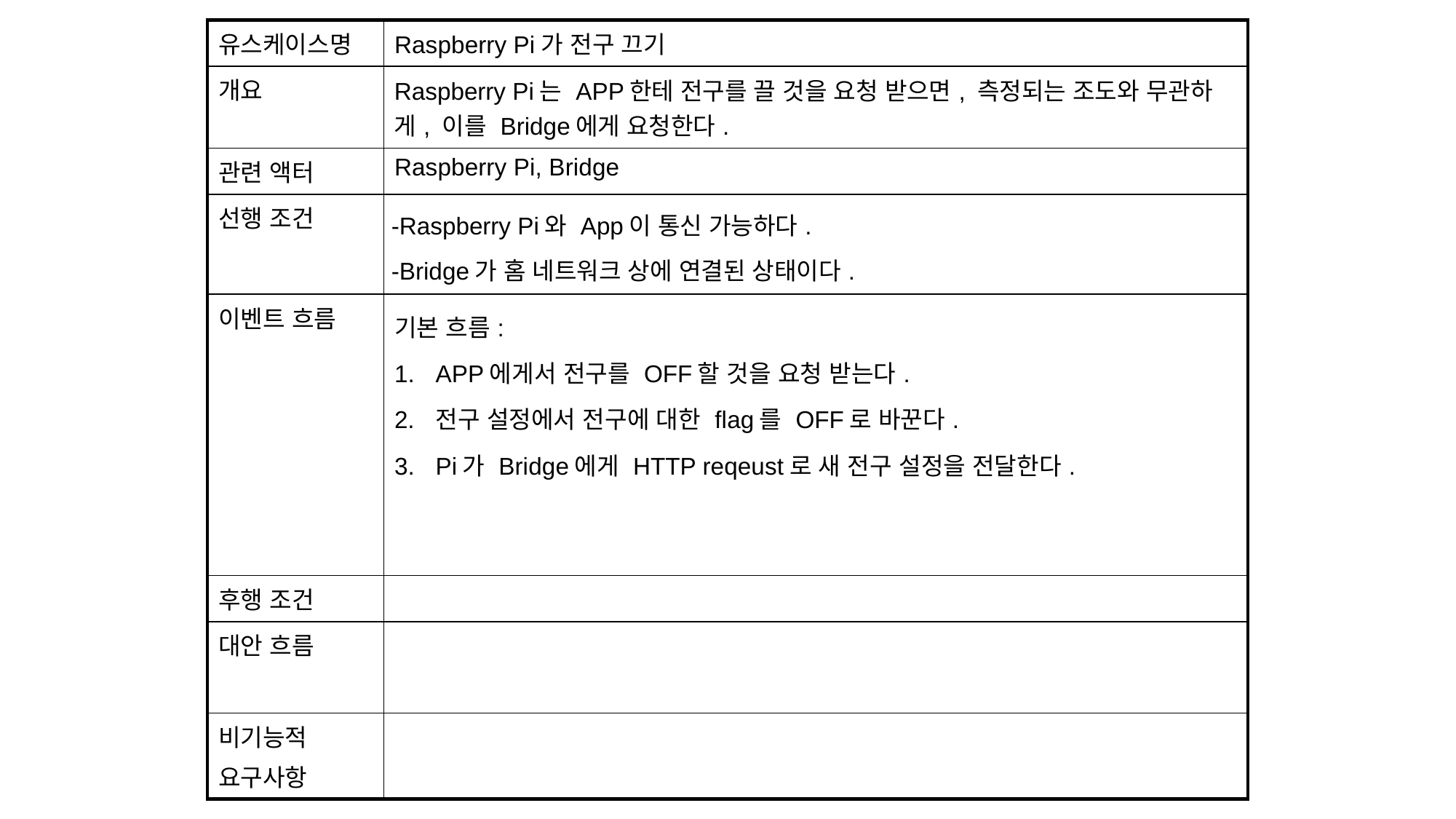

| 유스케이스명 | Raspberry Pi가 전구 끄기 |
| --- | --- |
| 개요 | Raspberry Pi는 APP한테 전구를 끌 것을 요청 받으면, 측정되는 조도와 무관하게, 이를 Bridge에게 요청한다. |
| 관련 액터 | Raspberry Pi, Bridge |
| 선행 조건 | -Raspberry Pi와 App이 통신 가능하다. -Bridge가 홈 네트워크 상에 연결된 상태이다. |
| 이벤트 흐름 | 기본 흐름: APP에게서 전구를 OFF할 것을 요청 받는다. 전구 설정에서 전구에 대한 flag를 OFF로 바꾼다. Pi가 Bridge에게 HTTP reqeust로 새 전구 설정을 전달한다. |
| 후행 조건 |  |
| 대안 흐름 |  |
| 비기능적 요구사항 |  |